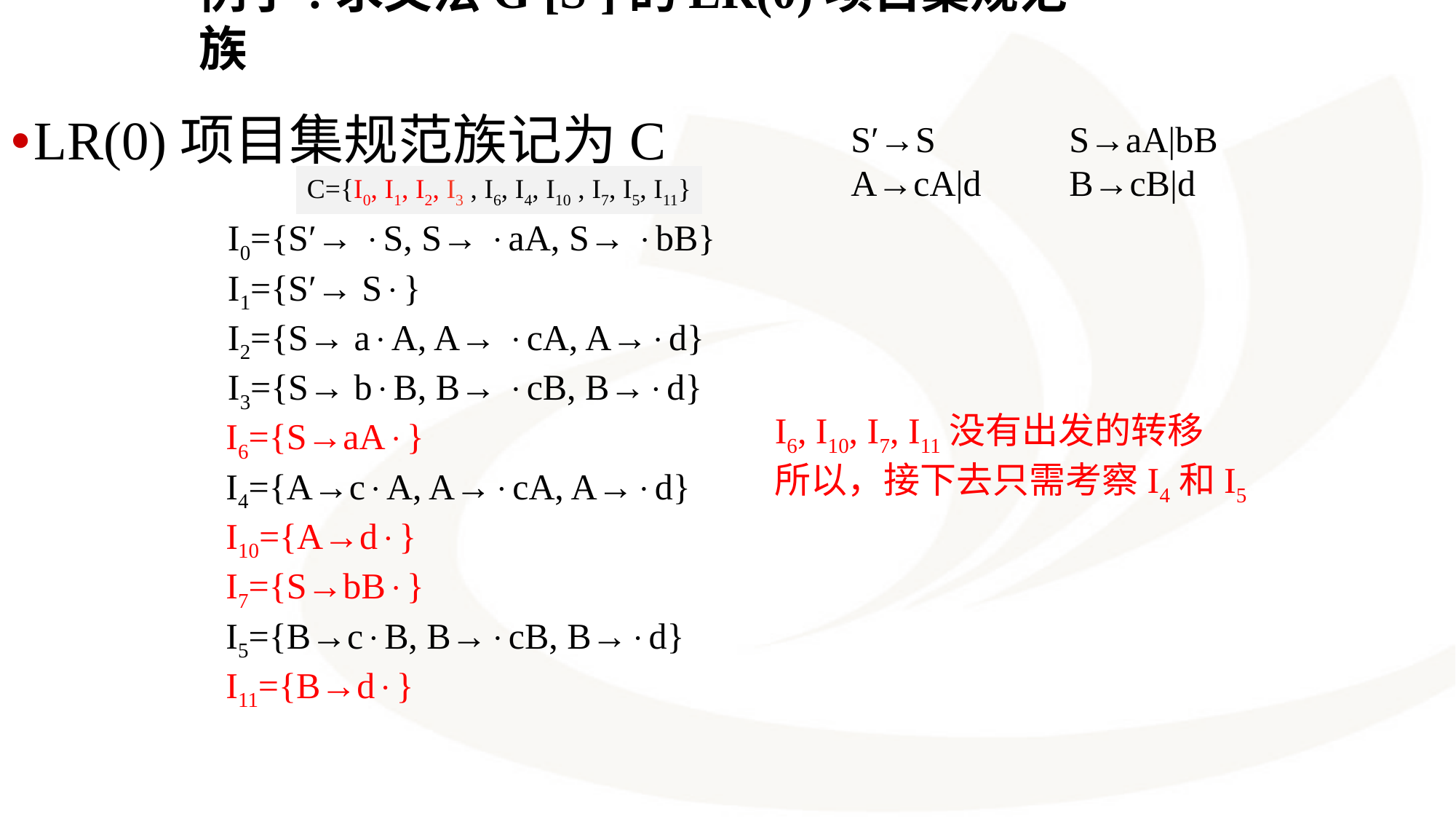

例子:求文法G′[S′]的LR(0)项目集规范族
LR(0)项目集规范族记为C
S′→S	       	S→aA|bB
A→cA|d	B→cB|d
C={I0, I1, I2, I3 , I6, I4, I10 , I7, I5, I11}
I0={S′→ ⋅S, S→ ⋅aA, S→ ⋅bB}
I1={S′→ S⋅}
I2={S→ a⋅A, A→ ⋅cA, A→⋅d}
I3={S→ b⋅B, B→ ⋅cB, B→⋅d}
 I6={S→aA⋅}
 I4={A→c⋅A, A→⋅cA, A→⋅d}
 I10={A→d⋅}
 I7={S→bB⋅}
 I5={B→c⋅B, B→⋅cB, B→⋅d}
 I11={B→d⋅}
I6, I10, I7, I11没有出发的转移
所以，接下去只需考察I4和I5
134